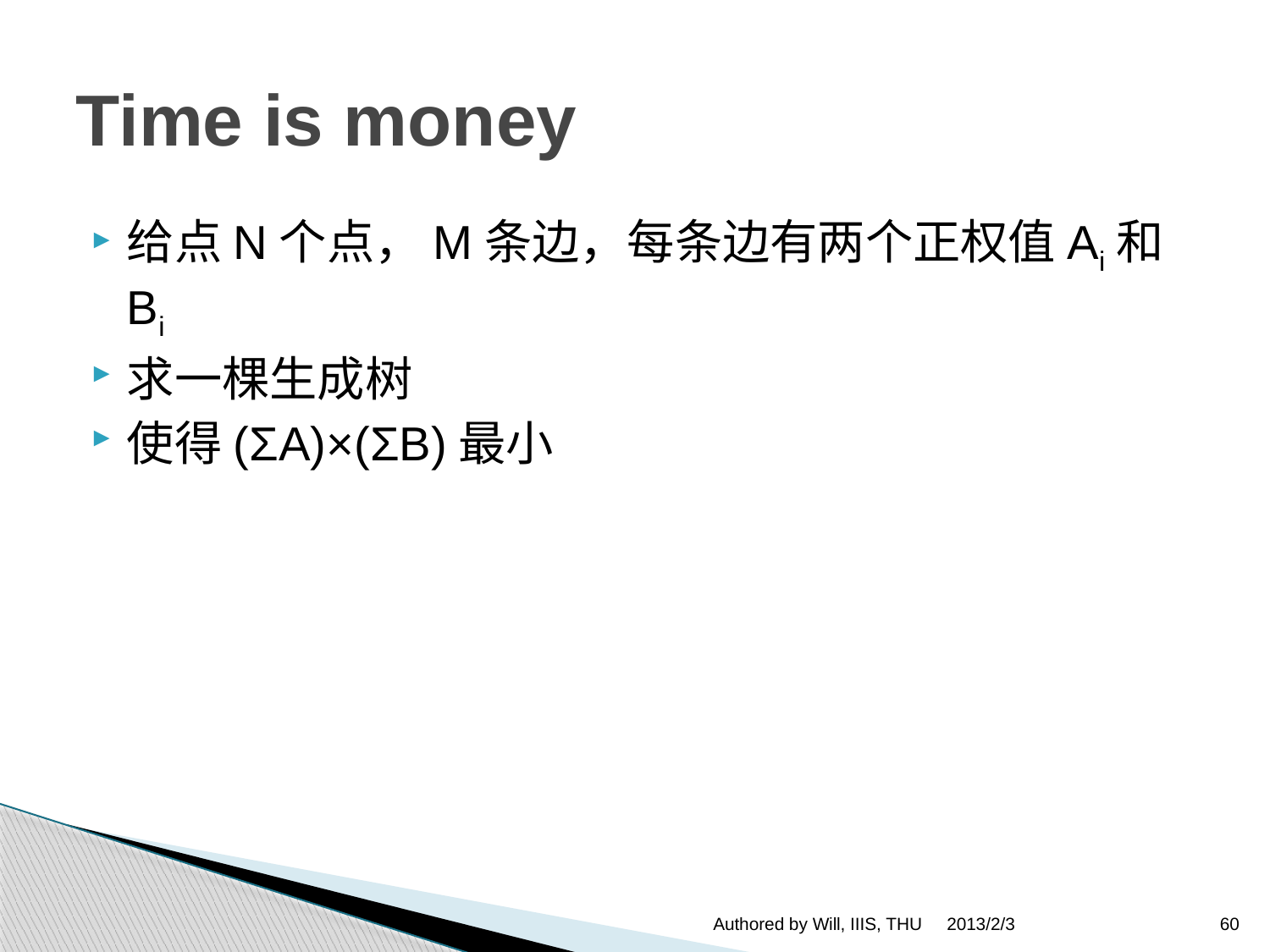

# Time is money
给点N个点，M条边，每条边有两个正权值Ai和Bi
求一棵生成树
使得(ΣA)×(ΣB)最小
Authored by Will, IIIS, THU
2013/2/3
60